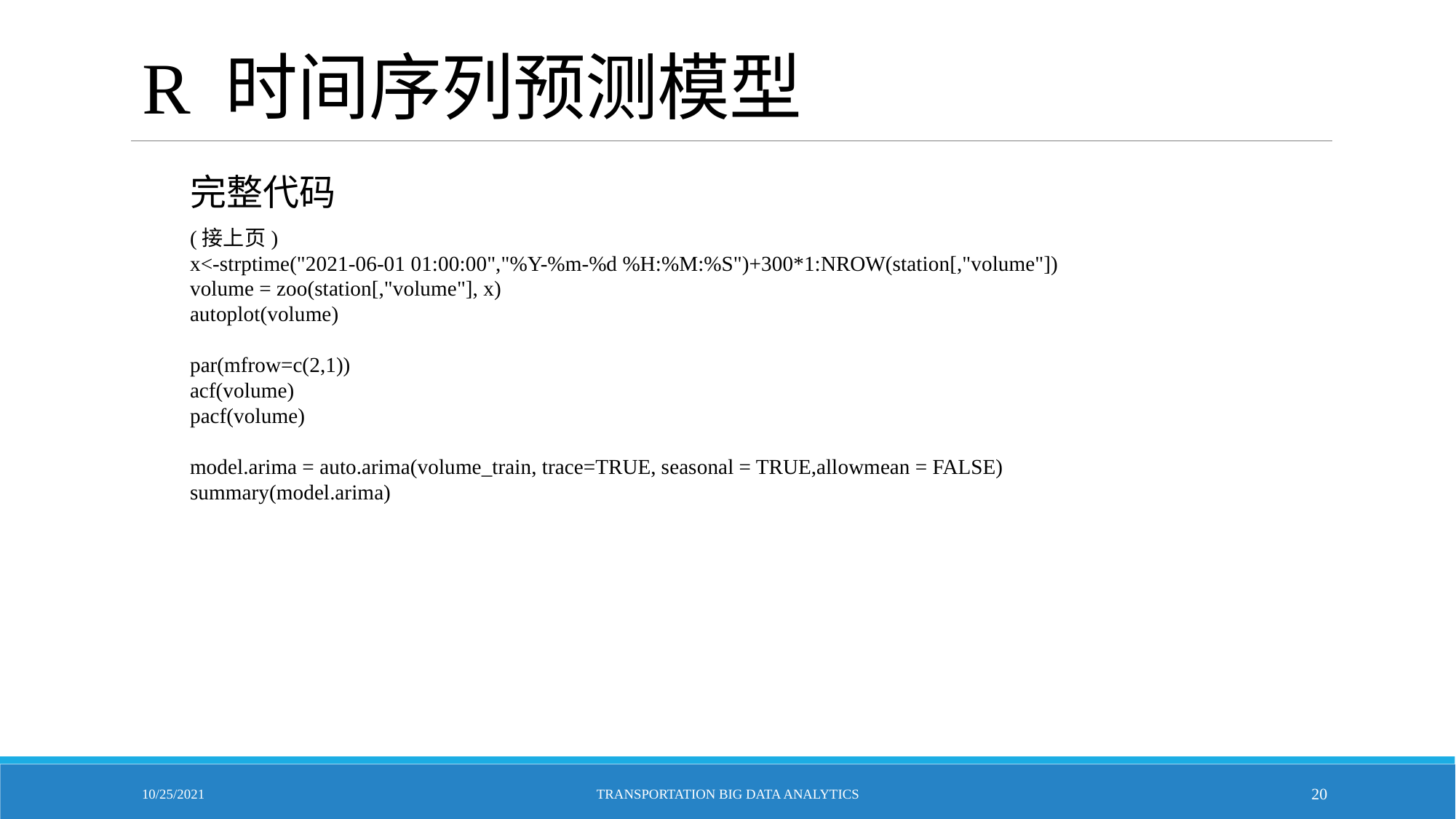

# R 时间序列预测模型
完整代码
(接上页)
x<-strptime("2021-06-01 01:00:00","%Y-%m-%d %H:%M:%S")+300*1:NROW(station[,"volume"])
volume = zoo(station[,"volume"], x)
autoplot(volume)

par(mfrow=c(2,1))
acf(volume)
pacf(volume)

model.arima = auto.arima(volume_train, trace=TRUE, seasonal = TRUE,allowmean = FALSE)
summary(model.arima)
10/25/2021
Transportation Big Data Analytics
20